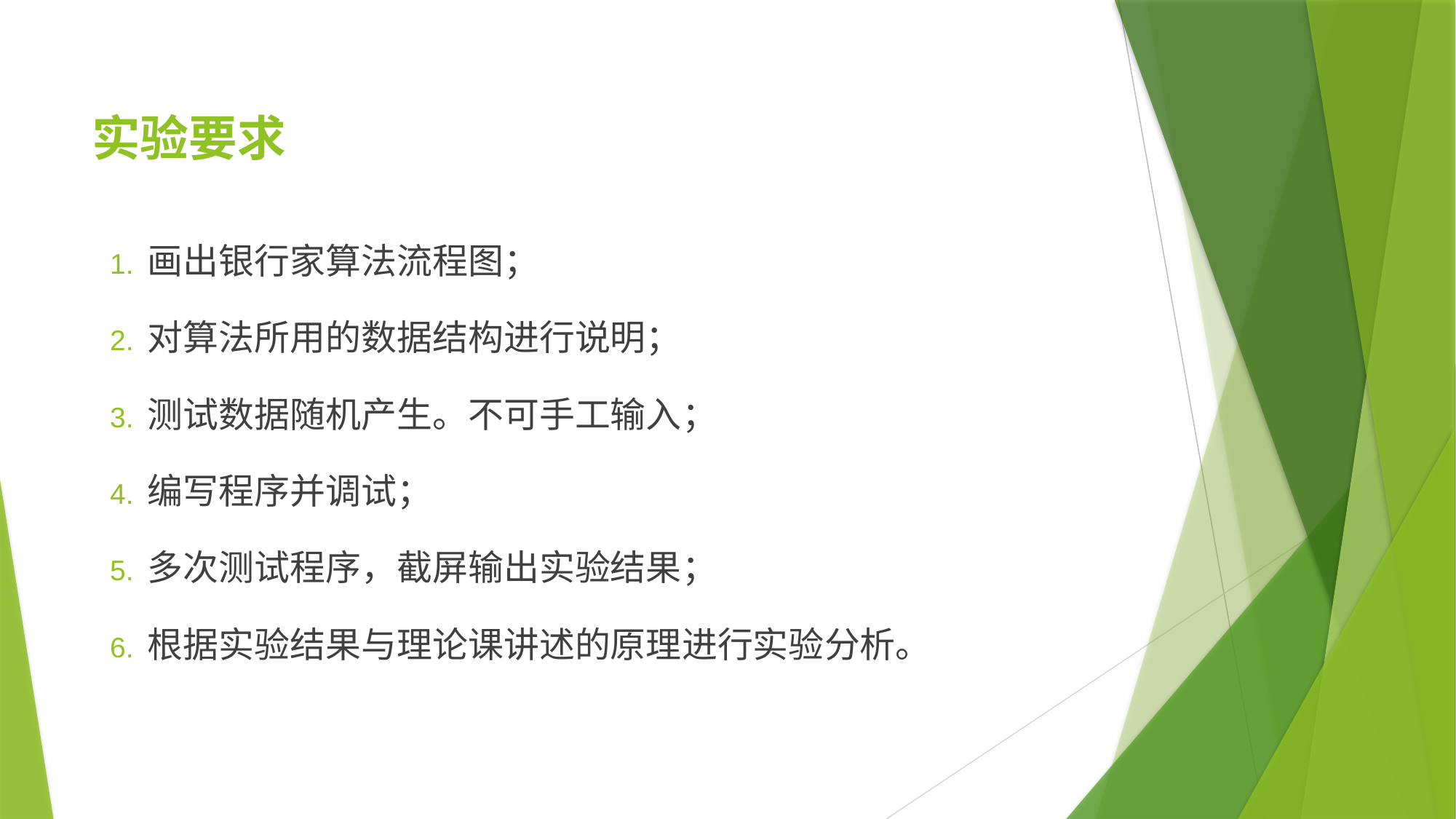

# 实验要求
画出银行家算法流程图；
对算法所用的数据结构进行说明；
测试数据随机产生。不可手工输入；
编写程序并调试；
多次测试程序，截屏输出实验结果；
根据实验结果与理论课讲述的原理进行实验分析。